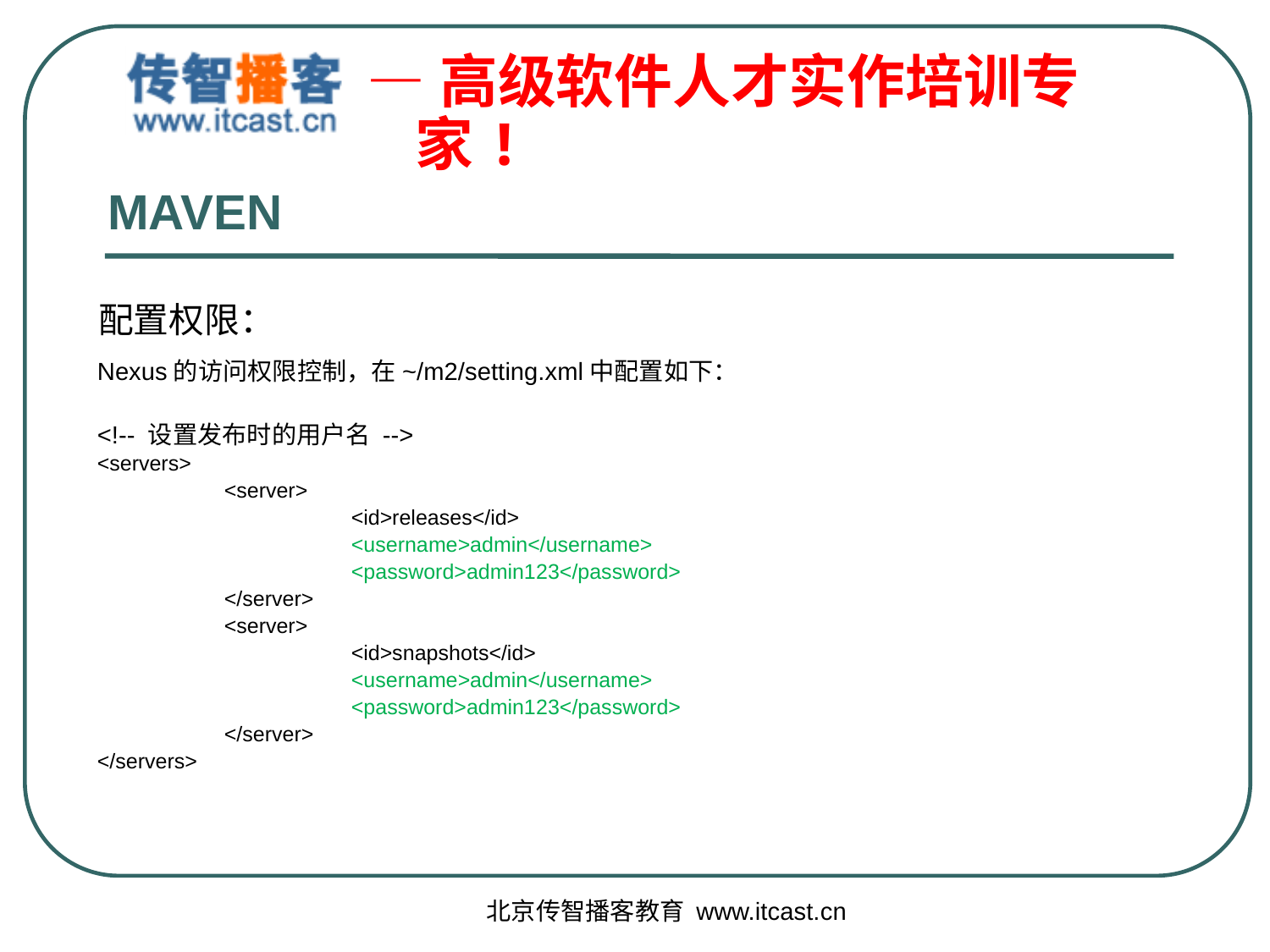

# MAVEN
配置权限：
Nexus的访问权限控制，在~/m2/setting.xml中配置如下：

<!-- 设置发布时的用户名 -->
<servers>
	<server>
		<id>releases</id>
		<username>admin</username>
		<password>admin123</password>
	</server>
	<server>
		<id>snapshots</id>
		<username>admin</username>
		<password>admin123</password>
	</server>
</servers>
北京传智播客教育 www.itcast.cn